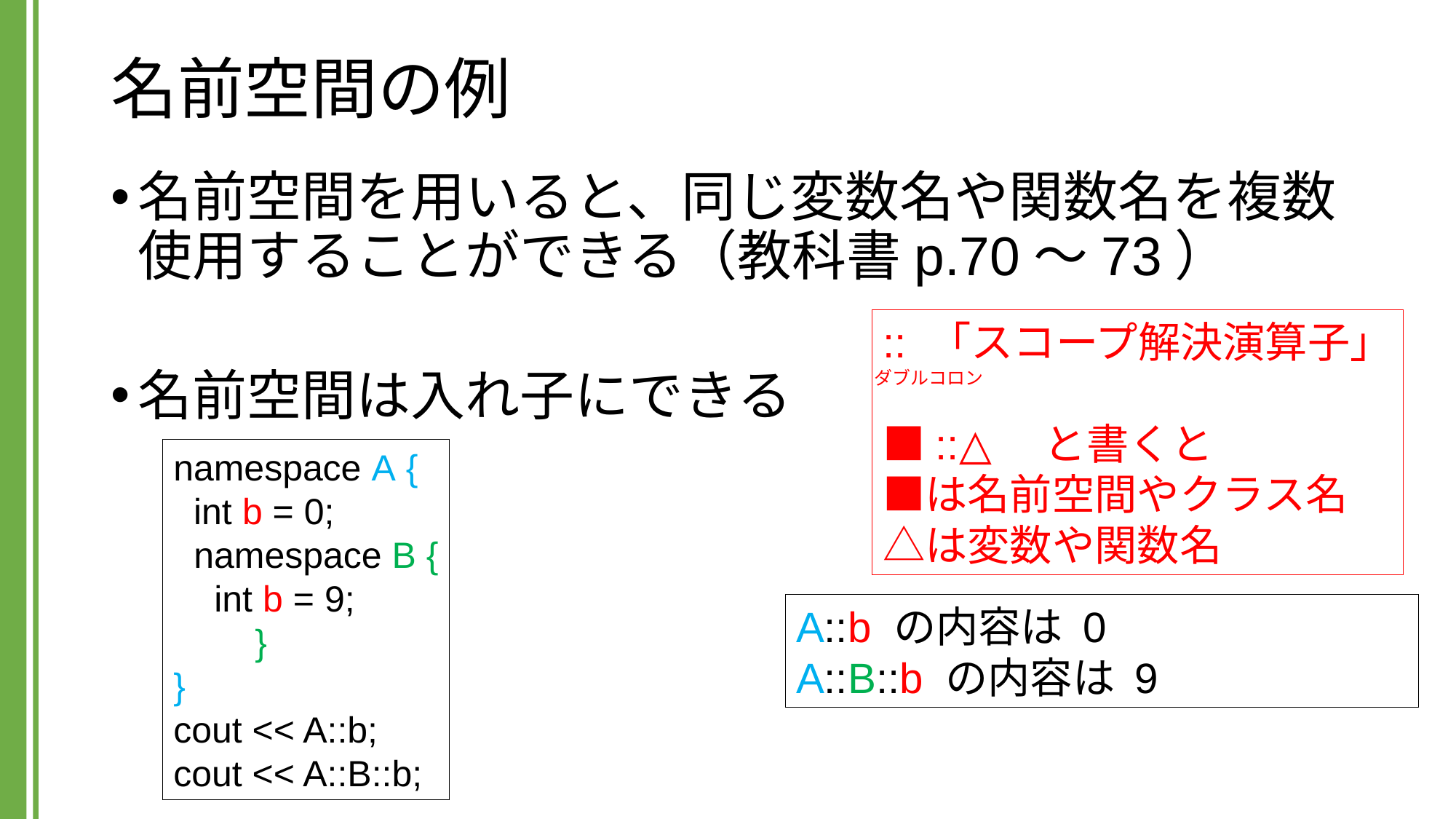

# 名前空間の例
名前空間を用いると、同じ変数名や関数名を複数使用することができる（教科書p.70～73）
名前空間は入れ子にできる
:: 「スコープ解決演算子」
■::△　と書くと
■は名前空間やクラス名
△は変数や関数名
ダブルコロン
namespace A {
  int b = 0;
  namespace B {
    int b = 9;
　　}
}
cout << A::b;
cout << A::B::b;
A::b の内容は 0
A::B::b の内容は 9